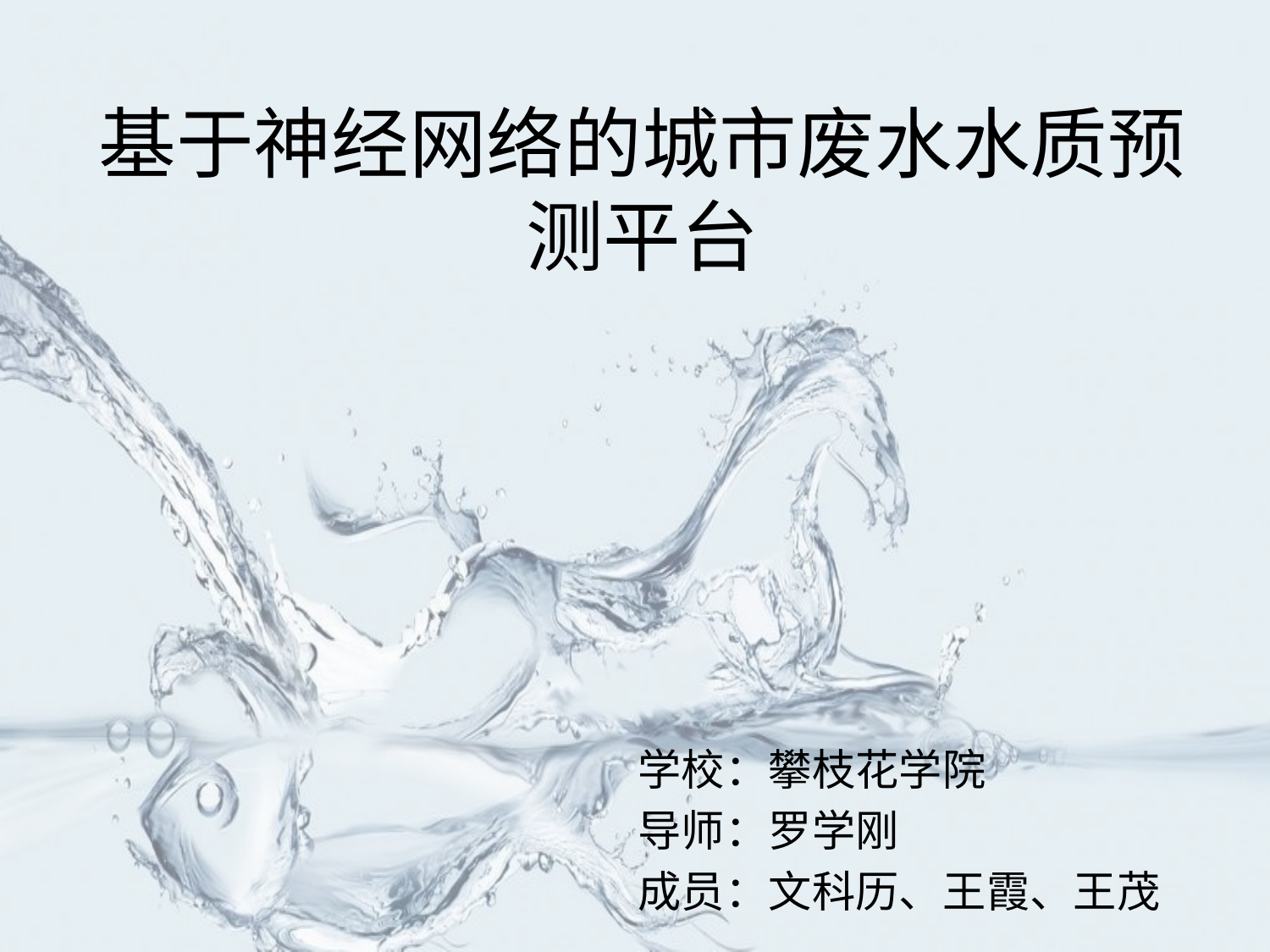

# 基于神经网络的城市废水水质预测平台
学校：攀枝花学院
导师：罗学刚
成员：文科历、王霞、王茂